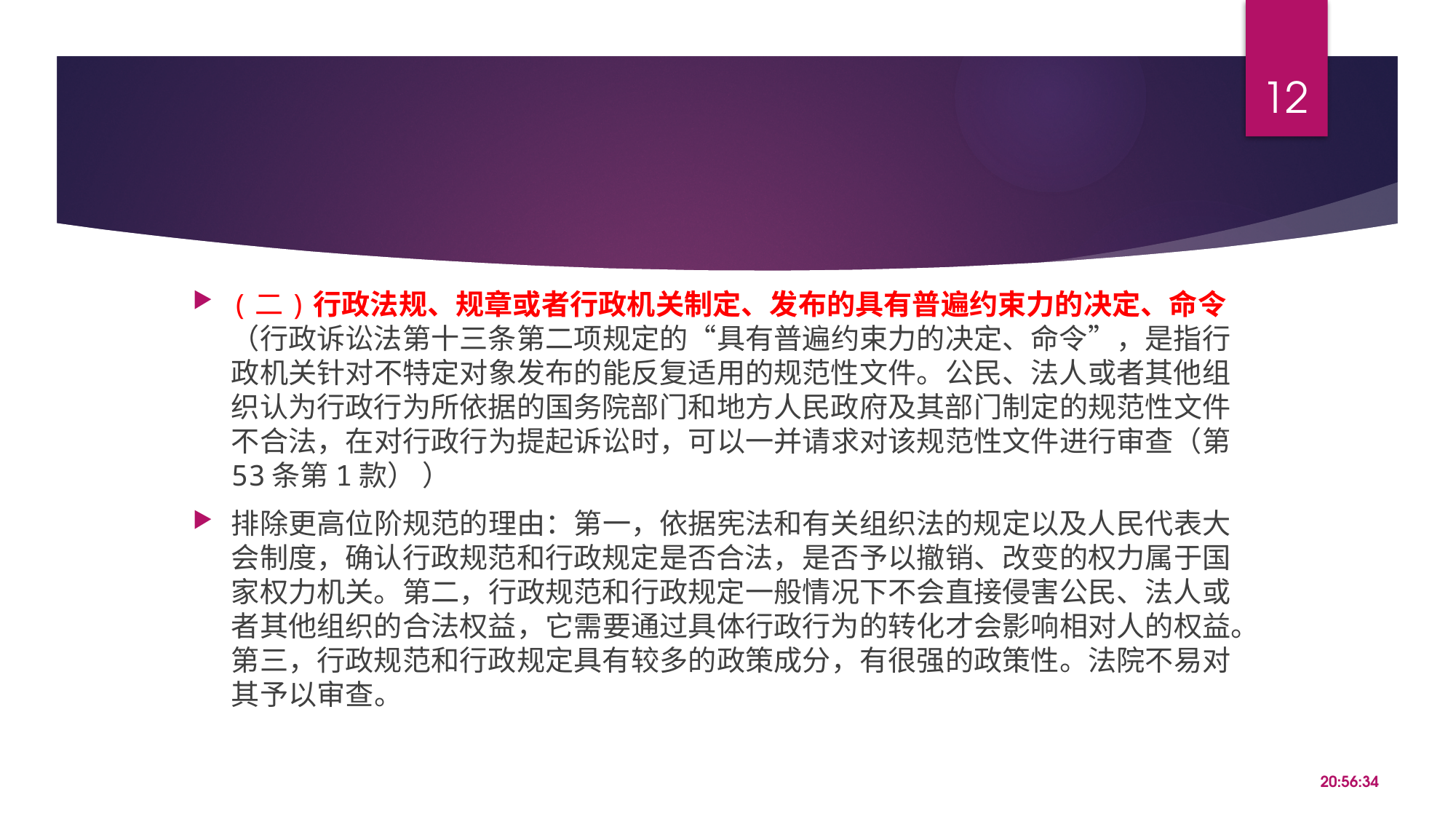

12
(二)行政法规、规章或者行政机关制定、发布的具有普遍约束力的决定、命令（行政诉讼法第十三条第二项规定的“具有普遍约束力的决定、命令”，是指行政机关针对不特定对象发布的能反复适用的规范性文件。公民、法人或者其他组织认为行政行为所依据的国务院部门和地方人民政府及其部门制定的规范性文件不合法，在对行政行为提起诉讼时，可以一并请求对该规范性文件进行审查（第53条第1款） ）
排除更高位阶规范的理由：第一，依据宪法和有关组织法的规定以及人民代表大会制度，确认行政规范和行政规定是否合法，是否予以撤销、改变的权力属于国家权力机关。第二，行政规范和行政规定一般情况下不会直接侵害公民、法人或者其他组织的合法权益，它需要通过具体行政行为的转化才会影响相对人的权益。第三，行政规范和行政规定具有较多的政策成分，有很强的政策性。法院不易对其予以审查。

20:56:34